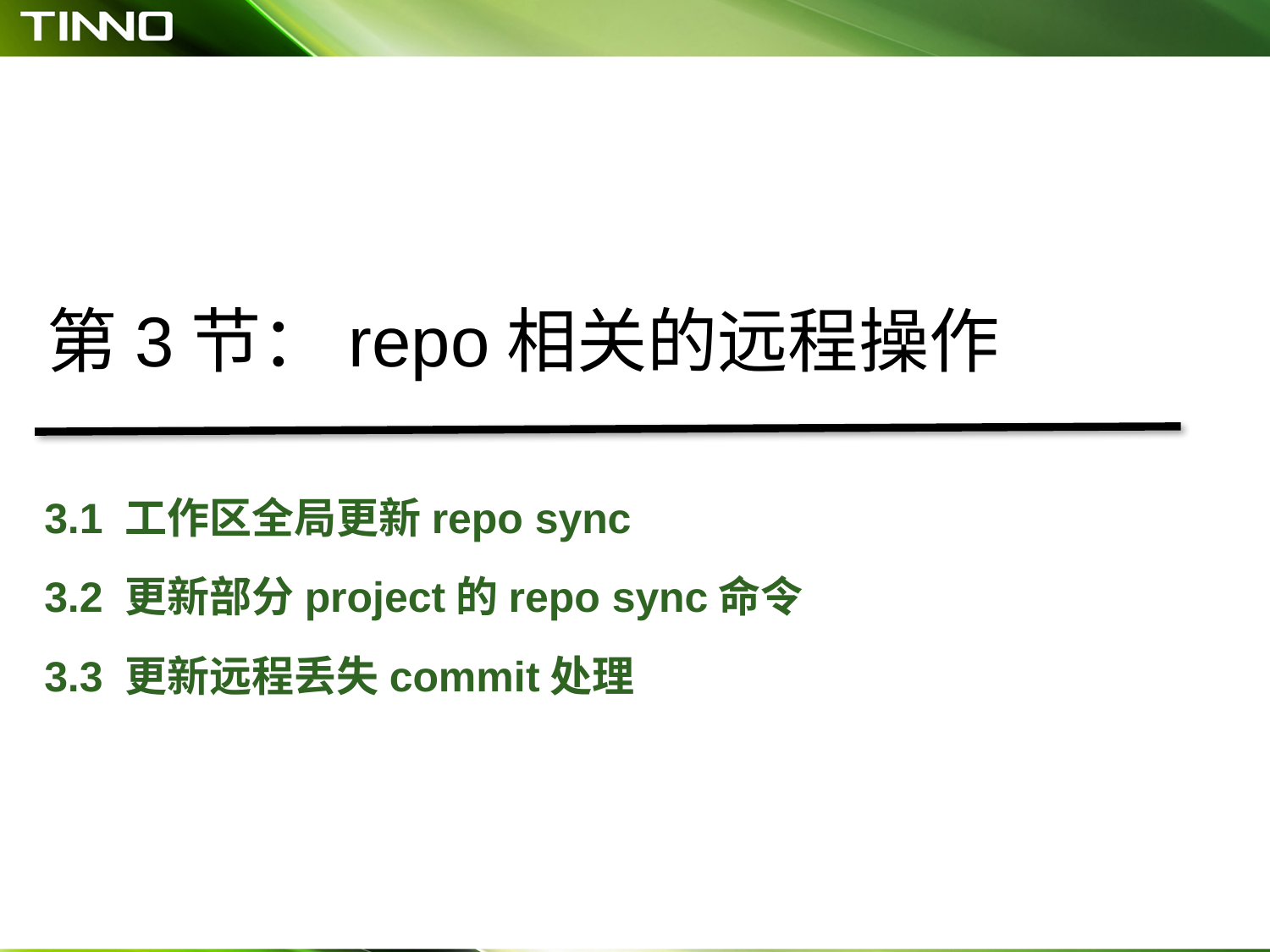

第3节：repo相关的远程操作
3.1 工作区全局更新repo sync
3.2 更新部分project的repo sync命令
3.3 更新远程丢失commit处理